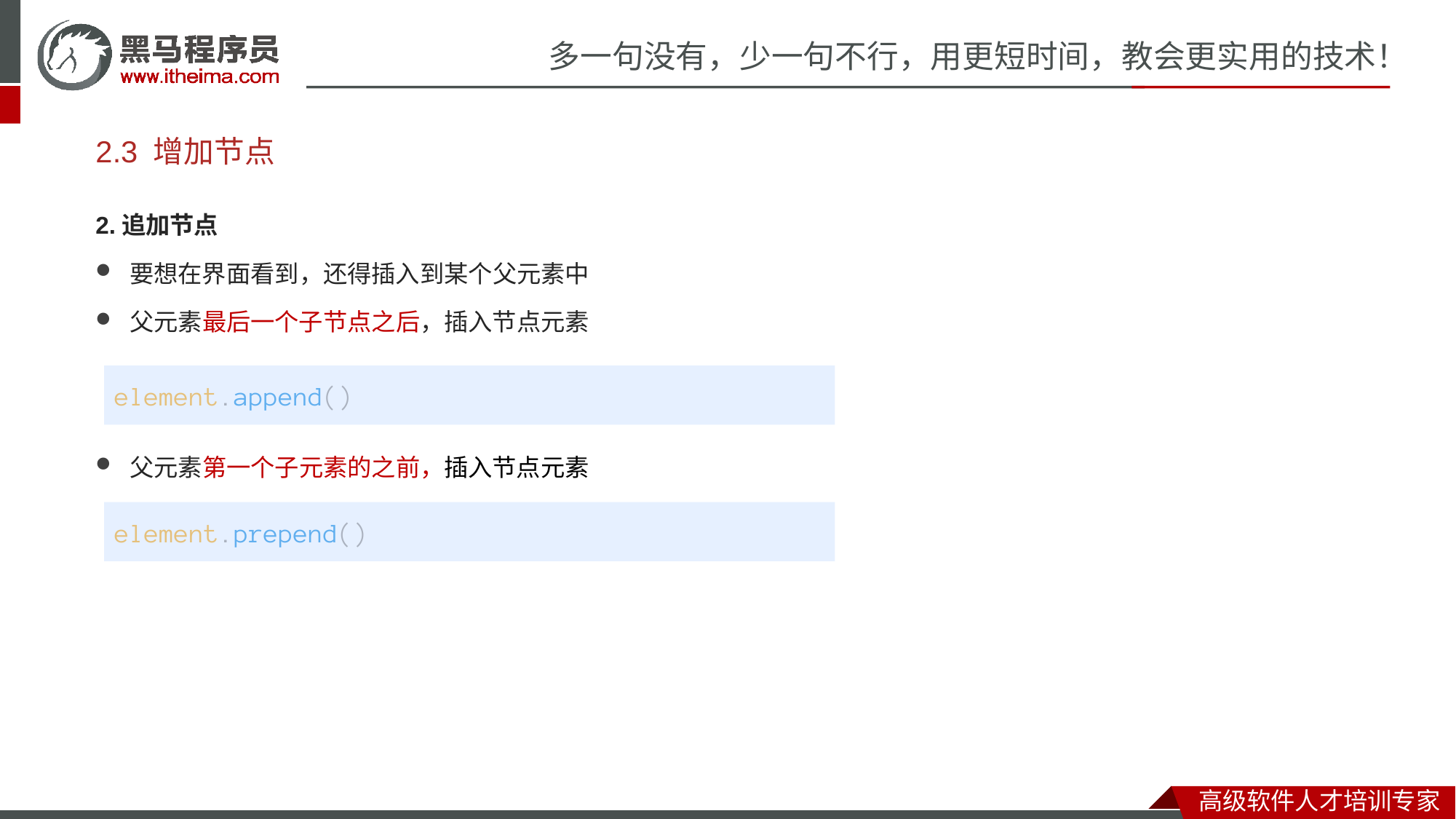

# 2.3 增加节点
2.追加节点
要想在界面看到，还得插入到某个父元素中
父元素最后一个子节点之后，插入节点元素

父元素第一个子元素的之前，插入节点元素

element.append()
element.prepend()